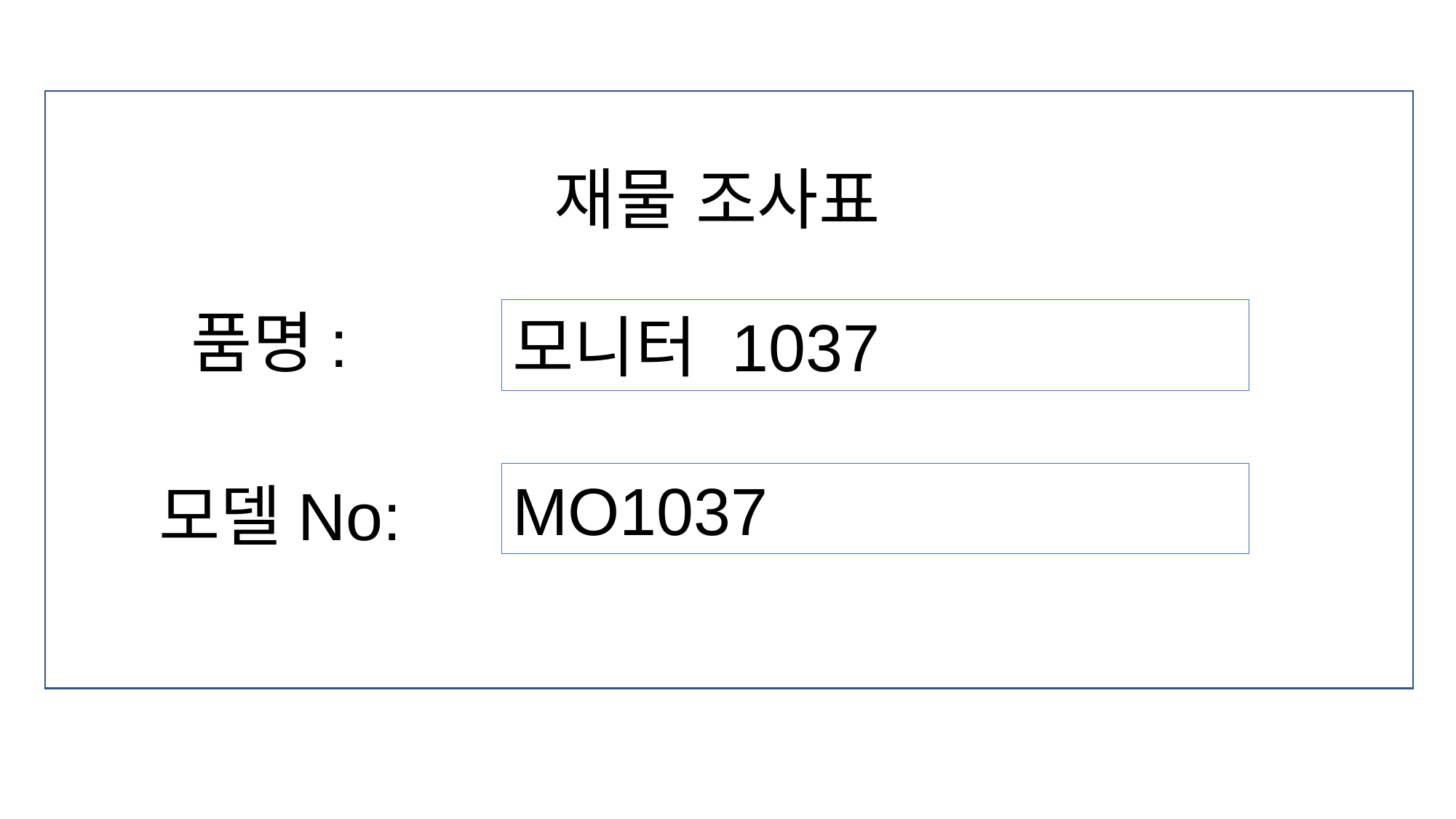

재물 조사표
품명:
모니터 1037
MO1037
모델No: